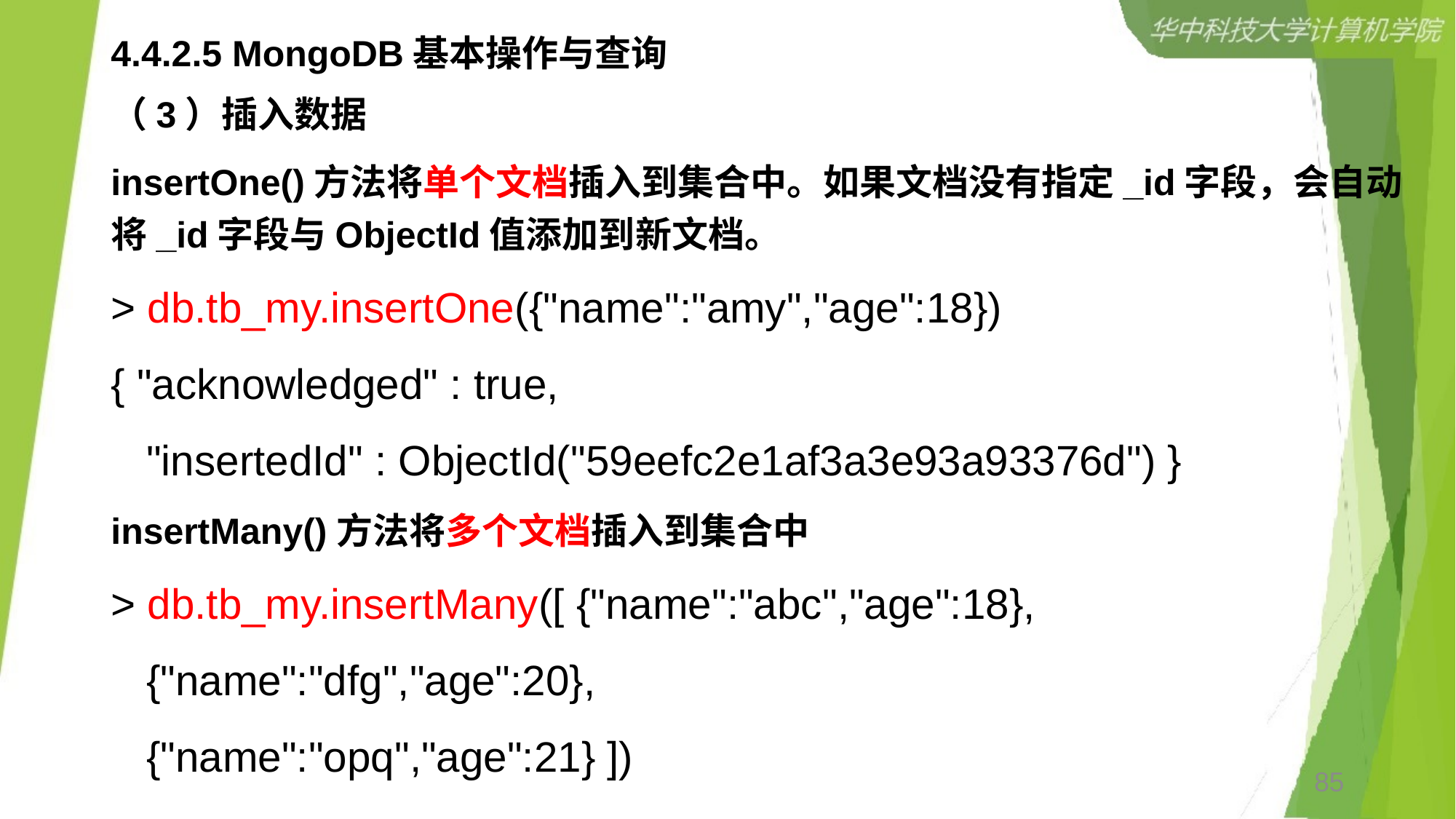

# 4.4.2.5 MongoDB基本操作与查询
（3）插入数据
insertOne()方法将单个文档插入到集合中。如果文档没有指定_id字段，会自动将_id字段与ObjectId值添加到新文档。
> db.tb_my.insertOne({"name":"amy","age":18})
{ "acknowledged" : true,
   "insertedId" : ObjectId("59eefc2e1af3a3e93a93376d") }
insertMany()方法将多个文档插入到集合中
> db.tb_my.insertMany([ {"name":"abc","age":18},
   {"name":"dfg","age":20},
   {"name":"opq","age":21} ])
85